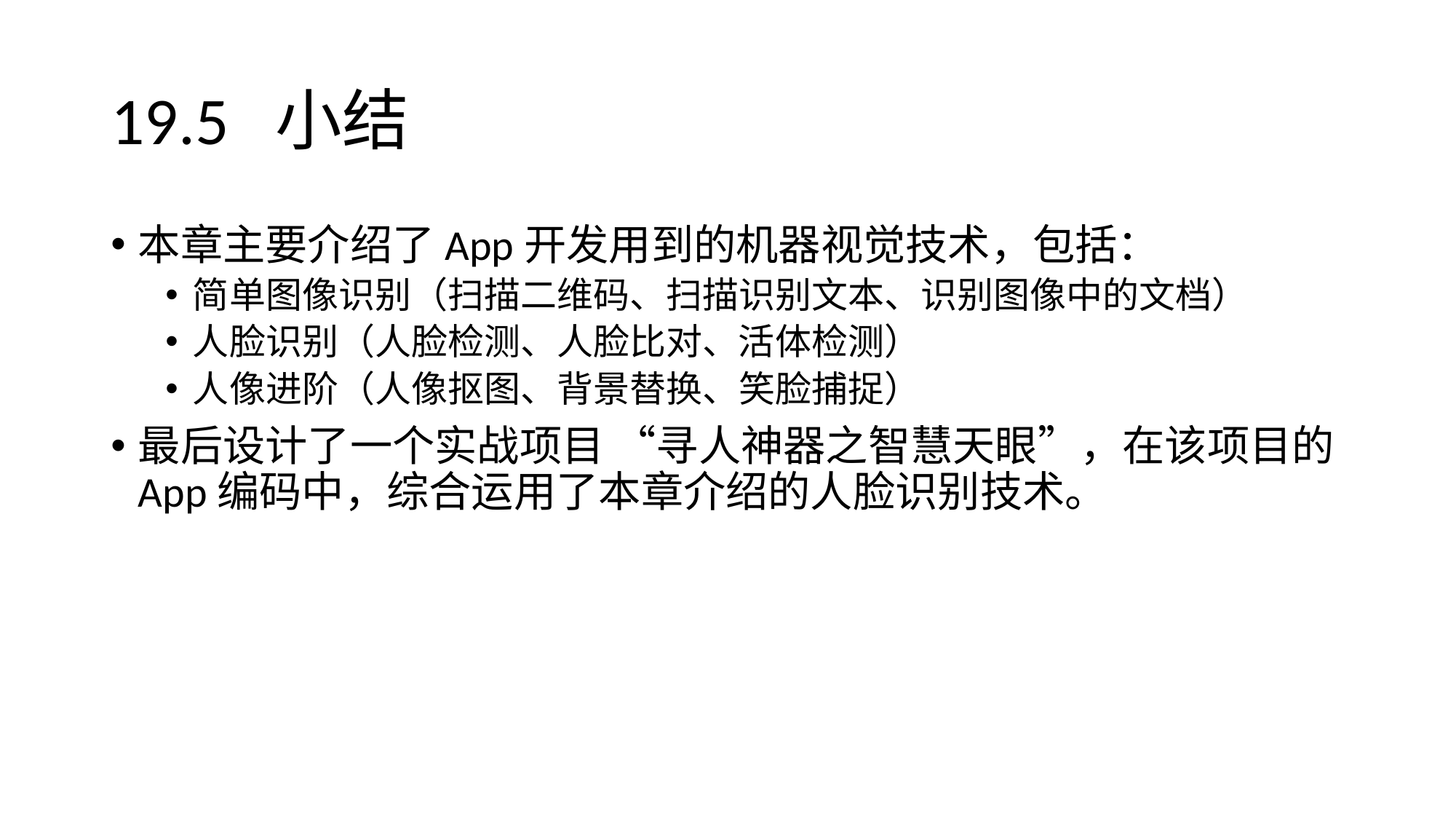

# 19.5  小结
本章主要介绍了App开发用到的机器视觉技术，包括：
简单图像识别（扫描二维码、扫描识别文本、识别图像中的文档）
人脸识别（人脸检测、人脸比对、活体检测）
人像进阶（人像抠图、背景替换、笑脸捕捉）
最后设计了一个实战项目 “寻人神器之智慧天眼”，在该项目的App编码中，综合运用了本章介绍的人脸识别技术。